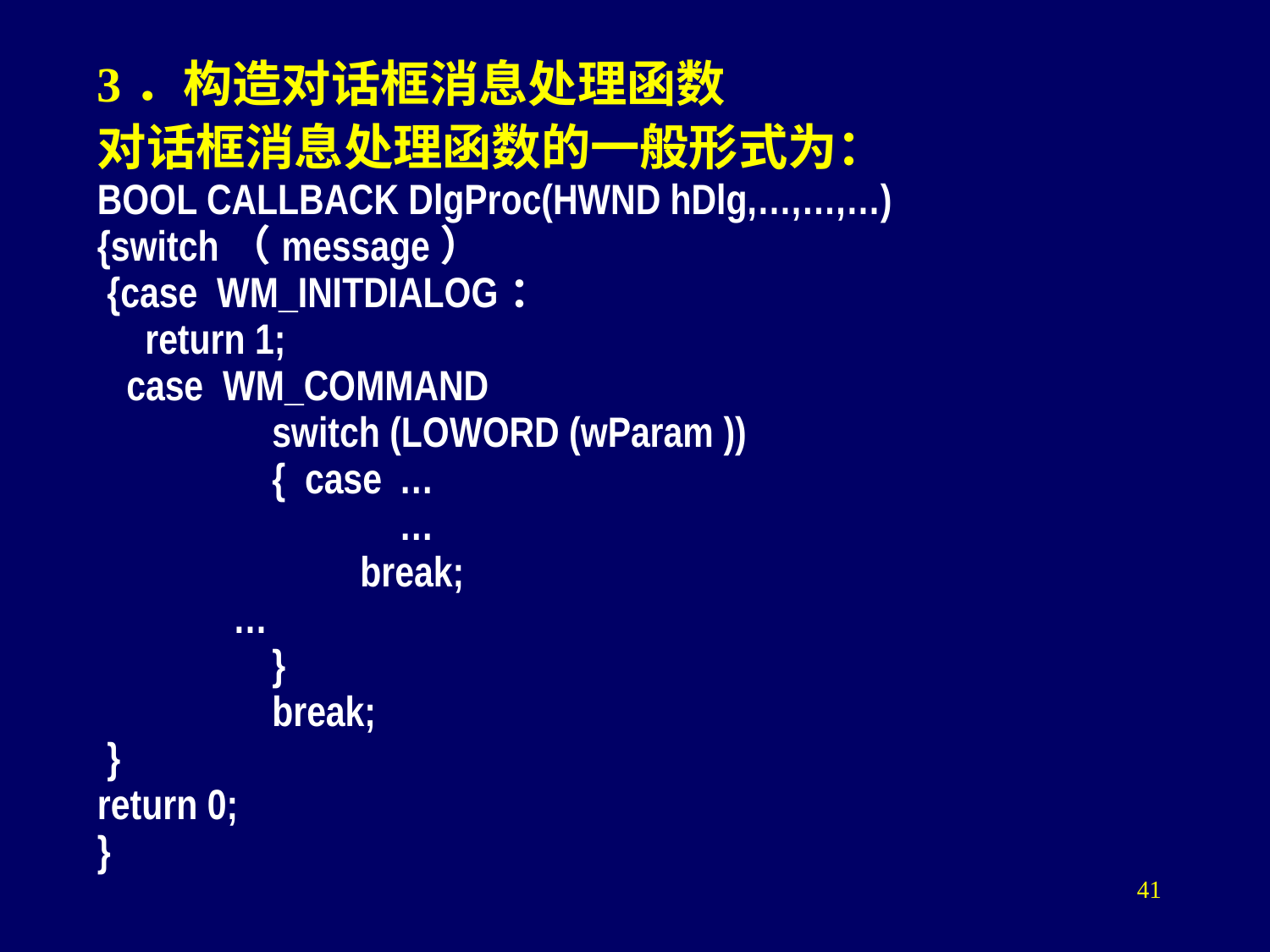

3．构造对话框消息处理函数
对话框消息处理函数的一般形式为：
BOOL CALLBACK DlgProc(HWND hDlg,…,…,…)
{switch（message）
 {case  WM_INITDIALOG：
  	return 1;
   case  WM_COMMAND
  		switch (LOWORD (wParam ))
         	{  case	…
			…
                           break;
              …
  		}
       	break;
 }
return 0;
}
41